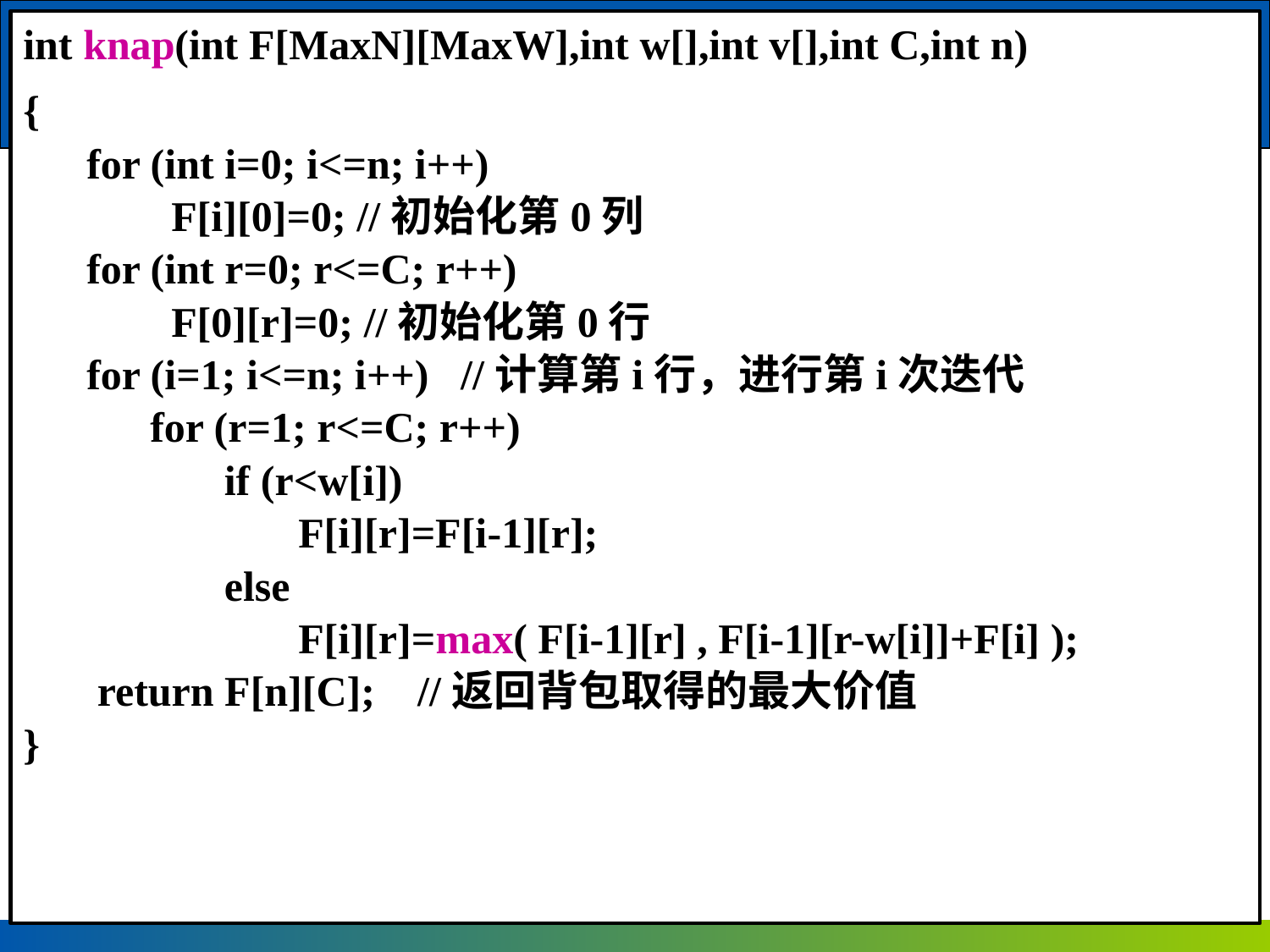

int knap(int F[MaxN][MaxW],int w[],int v[],int C,int n)
{
      for (int i=0; i<=n; i++)
              F[i][0]=0; //初始化第0列
      for (int r=0; r<=C; r++)
              F[0][r]=0; //初始化第0行
      for (i=1; i<=n; i++)   //计算第i行，进行第i次迭代
            for (r=1; r<=C; r++)
                   if (r<w[i])
                          F[i][r]=F[i-1][r];
                   else
                          F[i][r]=max( F[i-1][r] , F[i-1][r-w[i]]+F[i] );
       return F[n][C];    //返回背包取得的最大价值
}